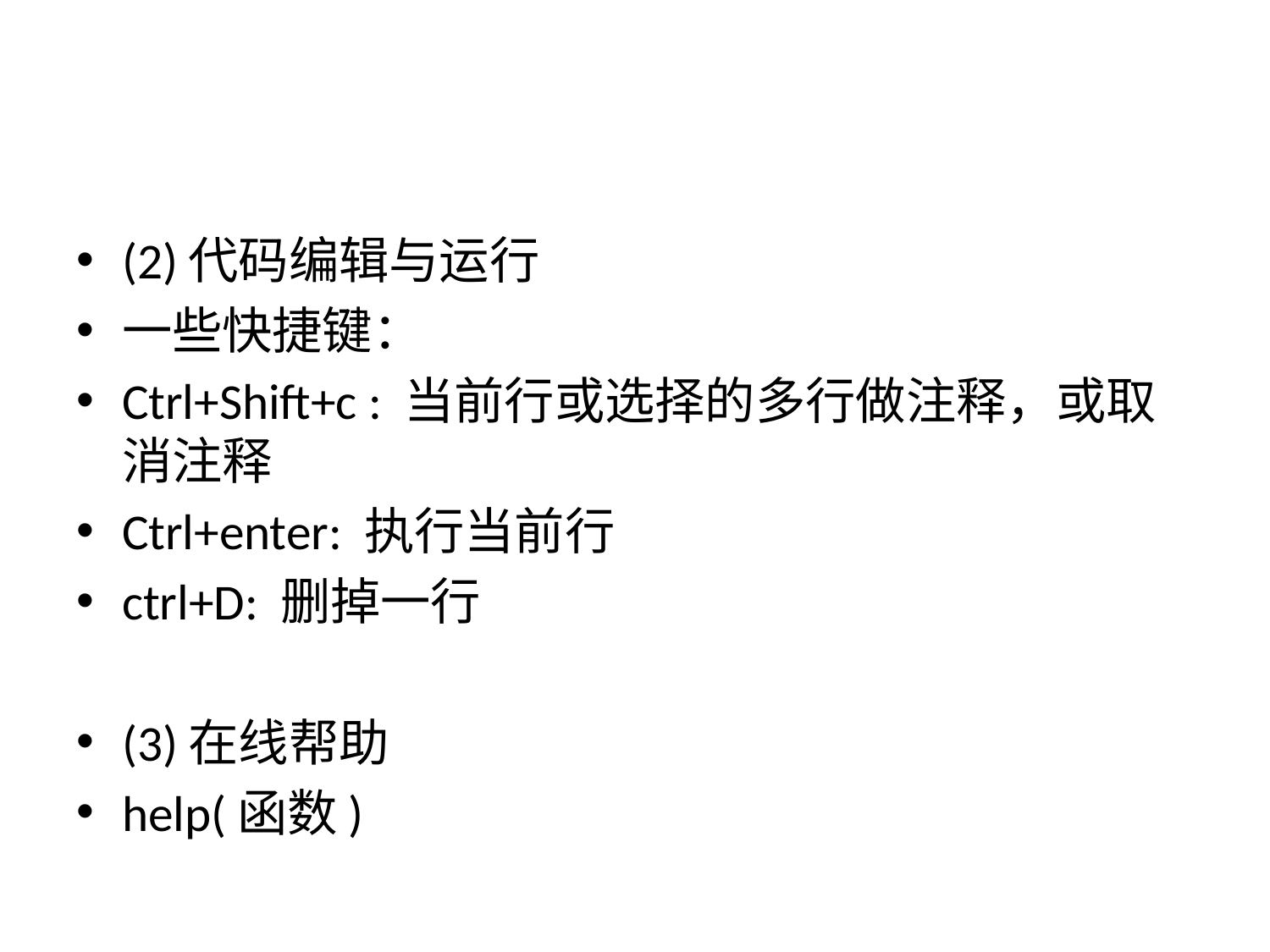

#
(2)代码编辑与运行
一些快捷键：
Ctrl+Shift+c : 当前行或选择的多行做注释，或取消注释
Ctrl+enter: 执行当前行
ctrl+D: 删掉一行

(3)在线帮助
help(函数)